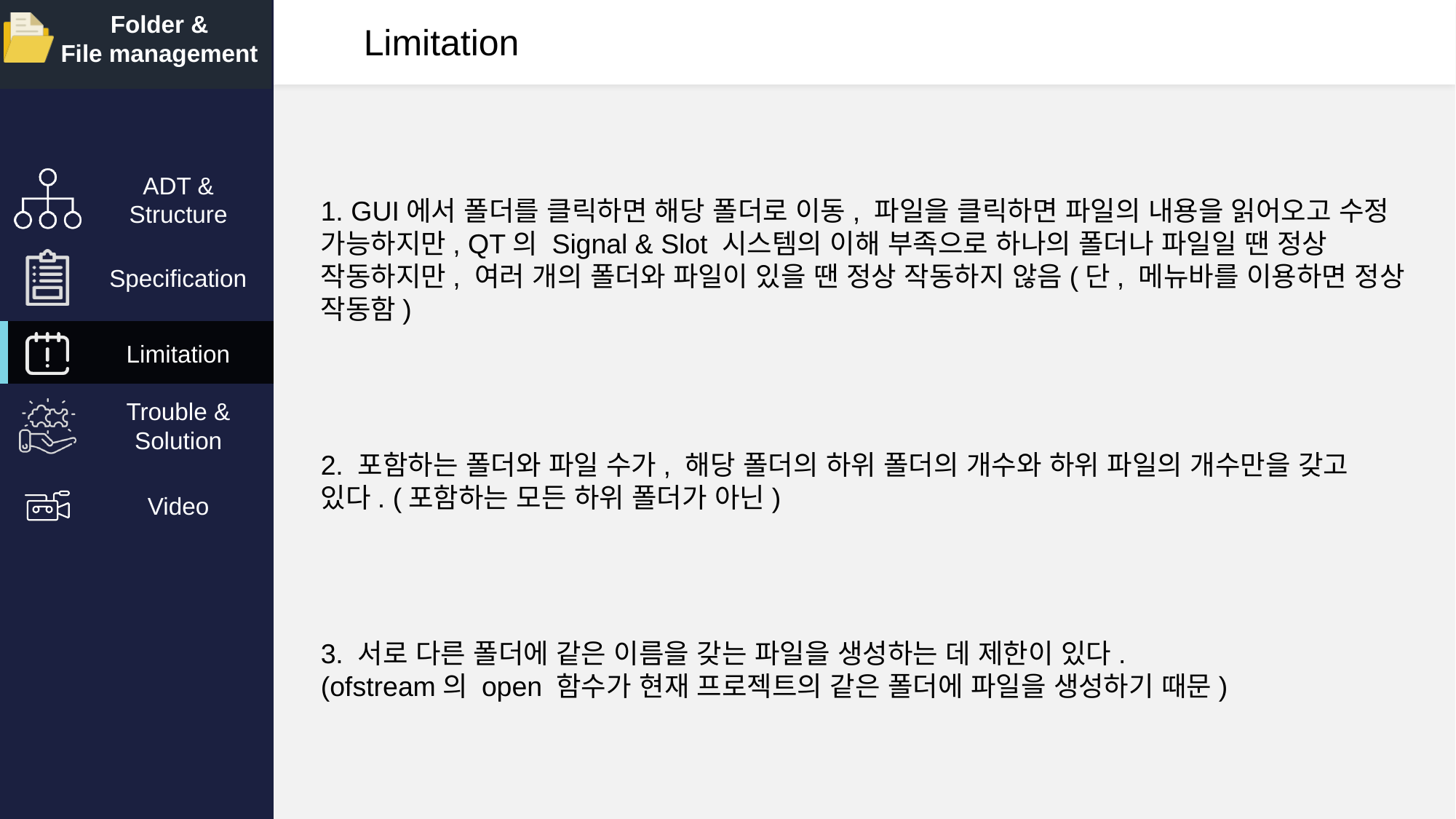

Limitation
1. GUI에서 폴더를 클릭하면 해당 폴더로 이동, 파일을 클릭하면 파일의 내용을 읽어오고 수정 가능하지만, QT의 Signal & Slot 시스템의 이해 부족으로 하나의 폴더나 파일일 땐 정상 작동하지만, 여러 개의 폴더와 파일이 있을 땐 정상 작동하지 않음(단, 메뉴바를 이용하면 정상 작동함)
2. 포함하는 폴더와 파일 수가, 해당 폴더의 하위 폴더의 개수와 하위 파일의 개수만을 갖고 있다. (포함하는 모든 하위 폴더가 아닌)
3. 서로 다른 폴더에 같은 이름을 갖는 파일을 생성하는 데 제한이 있다.
(ofstream의 open 함수가 현재 프로젝트의 같은 폴더에 파일을 생성하기 때문)